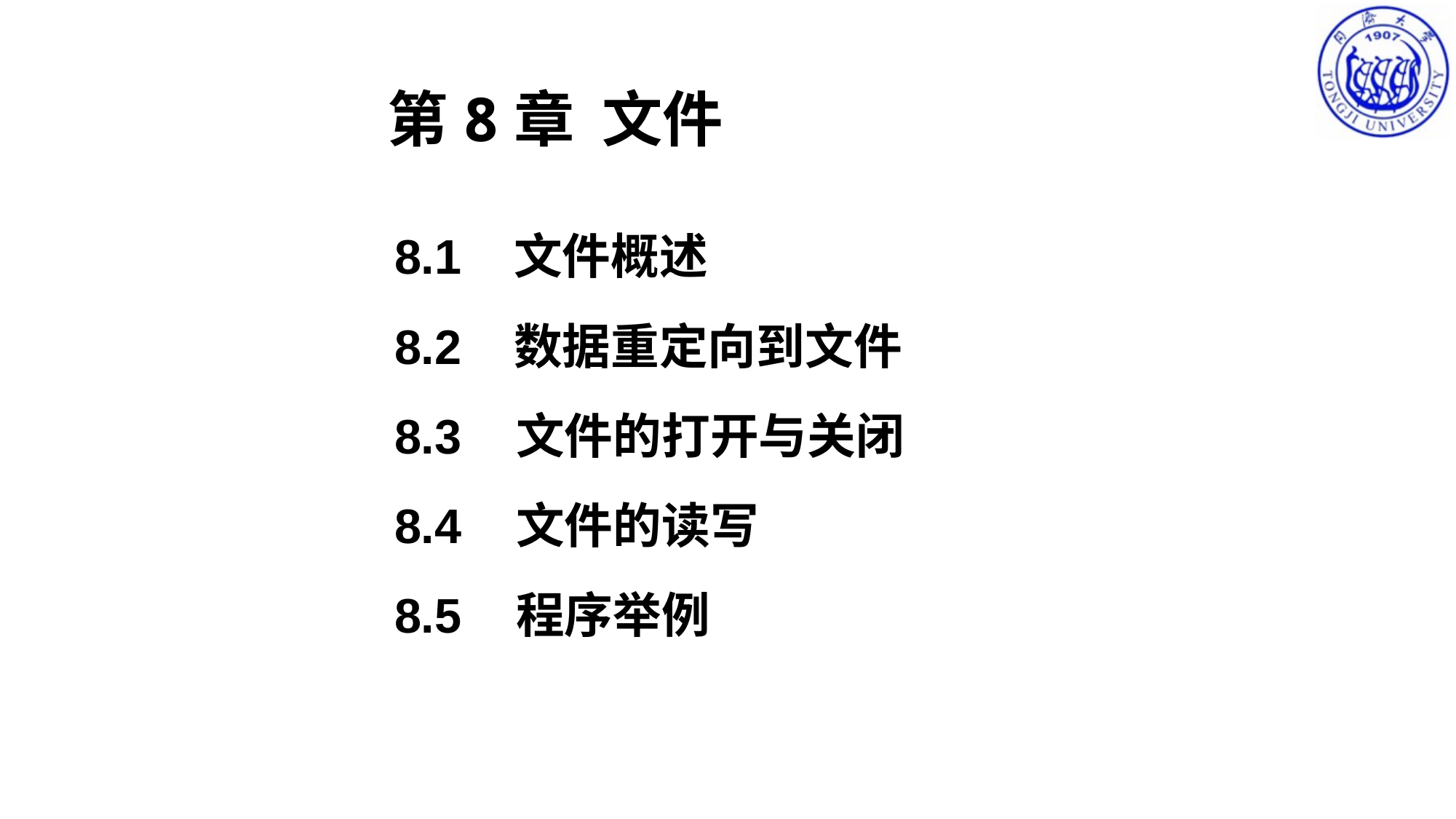

# 第8章  文件
8.1   文件概述
8.2   数据重定向到文件
8.3  文件的打开与关闭
8.4  文件的读写
8.5  程序举例